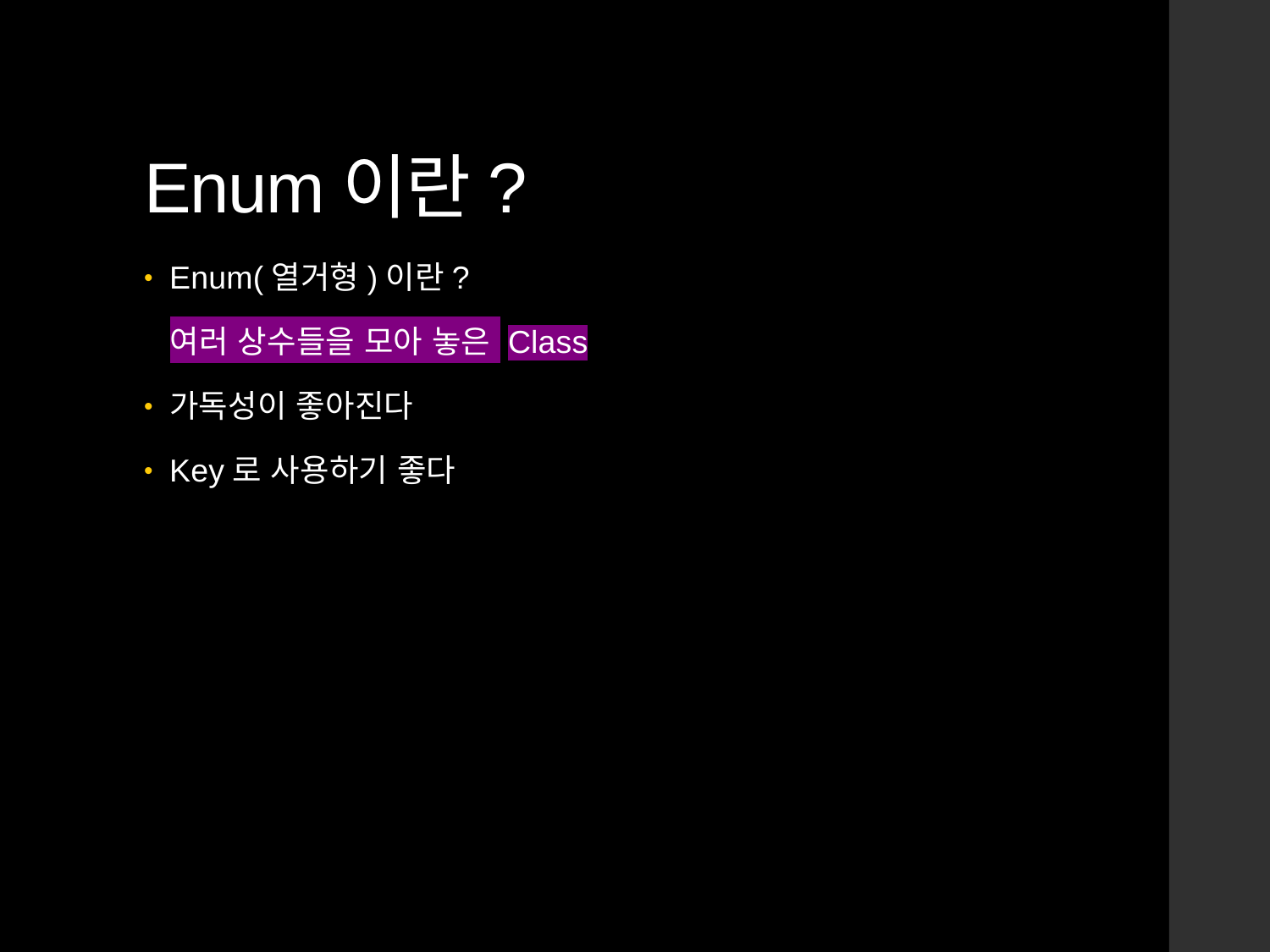

# Enum이란?
Enum(열거형)이란?
  여러 상수들을 모아 놓은 Class
가독성이 좋아진다
Key로 사용하기 좋다